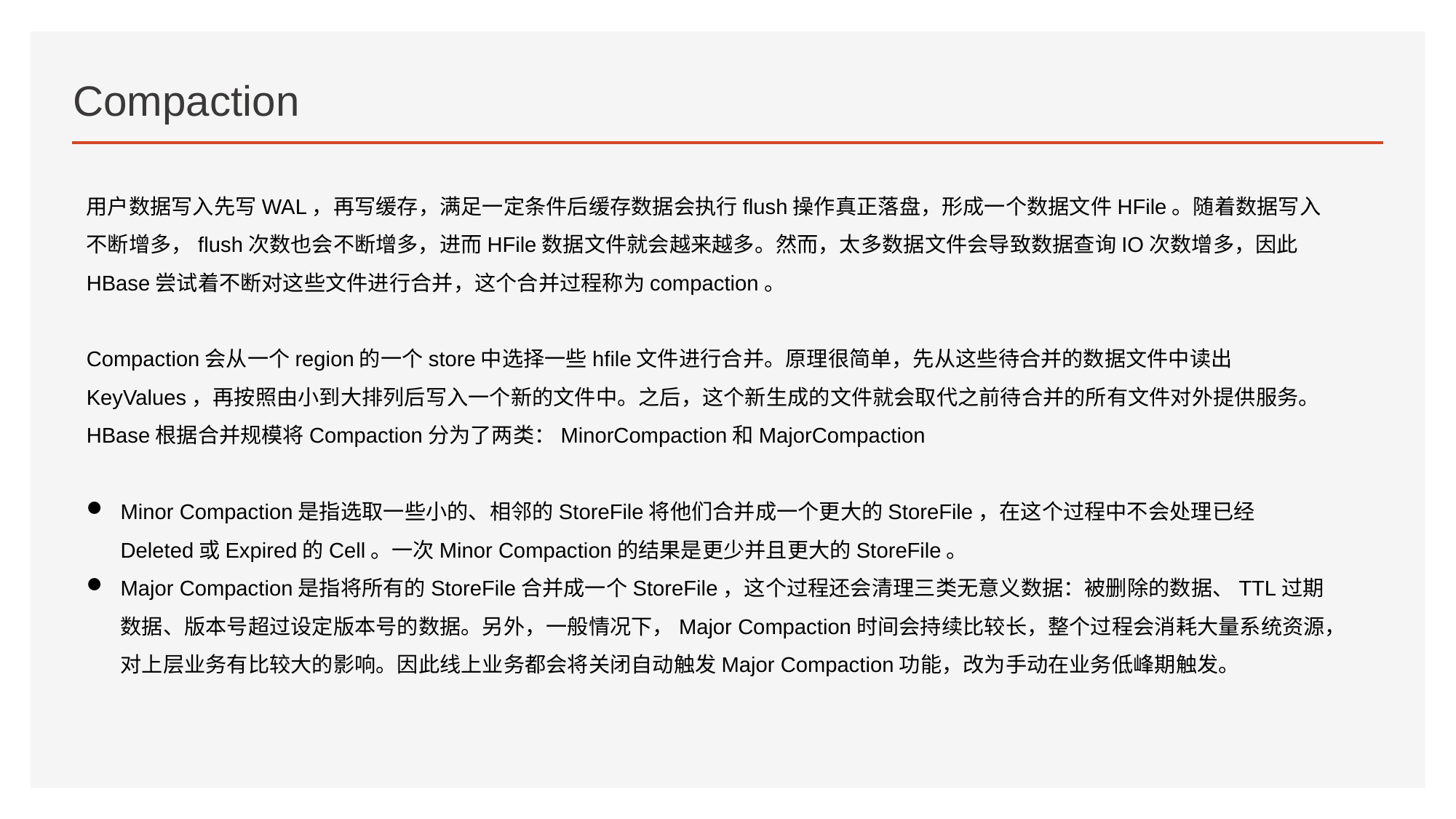

# Compaction
用户数据写入先写WAL，再写缓存，满足一定条件后缓存数据会执行flush操作真正落盘，形成一个数据文件HFile。随着数据写入不断增多，flush次数也会不断增多，进而HFile数据文件就会越来越多。然而，太多数据文件会导致数据查询IO次数增多，因此HBase尝试着不断对这些文件进行合并，这个合并过程称为compaction。

Compaction会从一个region的一个store中选择一些hfile文件进行合并。原理很简单，先从这些待合并的数据文件中读出KeyValues，再按照由小到大排列后写入一个新的文件中。之后，这个新生成的文件就会取代之前待合并的所有文件对外提供服务。HBase根据合并规模将Compaction分为了两类：MinorCompaction和MajorCompaction

Minor Compaction是指选取一些小的、相邻的StoreFile将他们合并成一个更大的StoreFile，在这个过程中不会处理已经Deleted或Expired的Cell。一次Minor Compaction的结果是更少并且更大的StoreFile。
Major Compaction是指将所有的StoreFile合并成一个StoreFile，这个过程还会清理三类无意义数据：被删除的数据、TTL过期数据、版本号超过设定版本号的数据。另外，一般情况下，Major Compaction时间会持续比较长，整个过程会消耗大量系统资源，对上层业务有比较大的影响。因此线上业务都会将关闭自动触发Major Compaction功能，改为手动在业务低峰期触发。